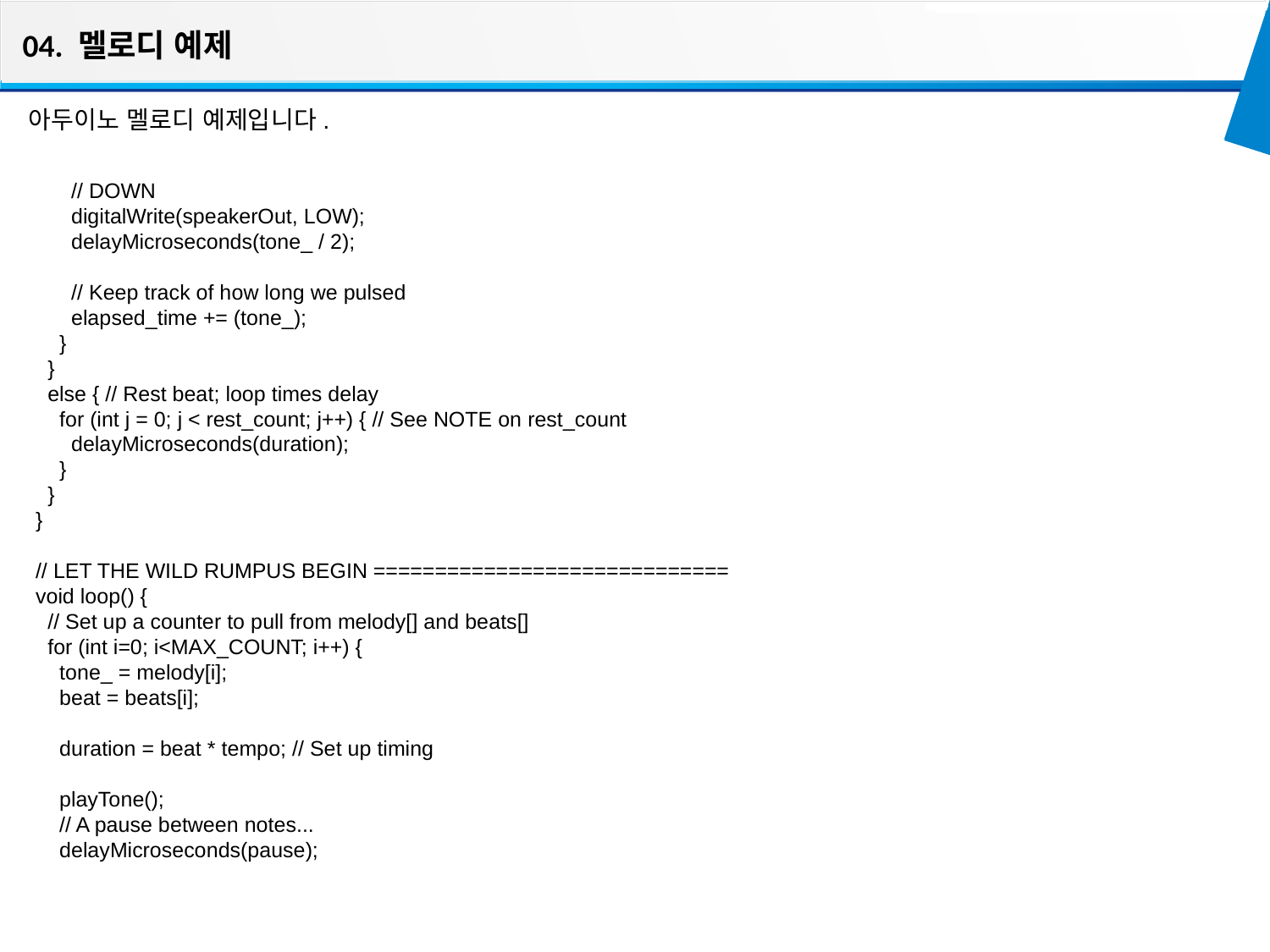

04. 멜로디 예제

아두이노 멜로디 예제입니다.
      // DOWN
      digitalWrite(speakerOut, LOW);
      delayMicroseconds(tone_ / 2);

      // Keep track of how long we pulsed
      elapsed_time += (tone_);
    }
  }
  else { // Rest beat; loop times delay
    for (int j = 0; j < rest_count; j++) { // See NOTE on rest_count
      delayMicroseconds(duration);
    }
  }
}

// LET THE WILD RUMPUS BEGIN =============================
void loop() {
  // Set up a counter to pull from melody[] and beats[]
  for (int i=0; i<MAX_COUNT; i++) {
    tone_ = melody[i];
    beat = beats[i];

    duration = beat * tempo; // Set up timing

    playTone();
    // A pause between notes...
    delayMicroseconds(pause);